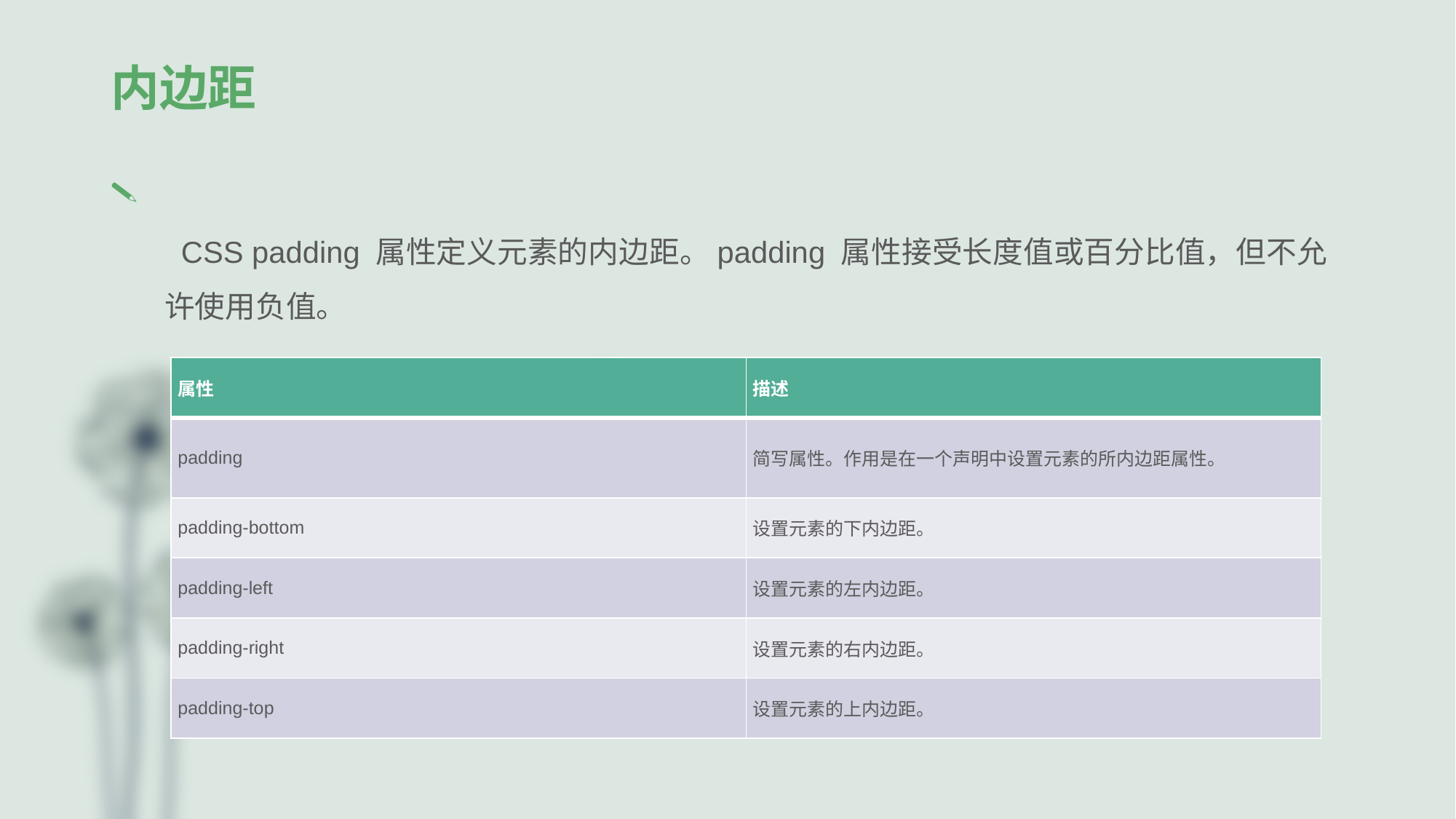

# 内边距
  CSS padding 属性定义元素的内边距。padding 属性接受长度值或百分比值，但不允许使用负值。

| 属性 | 描述 |
| --- | --- |
| padding | 简写属性。作用是在一个声明中设置元素的所内边距属性。 |
| padding-bottom | 设置元素的下内边距。 |
| padding-left | 设置元素的左内边距。 |
| padding-right | 设置元素的右内边距。 |
| padding-top | 设置元素的上内边距。 |